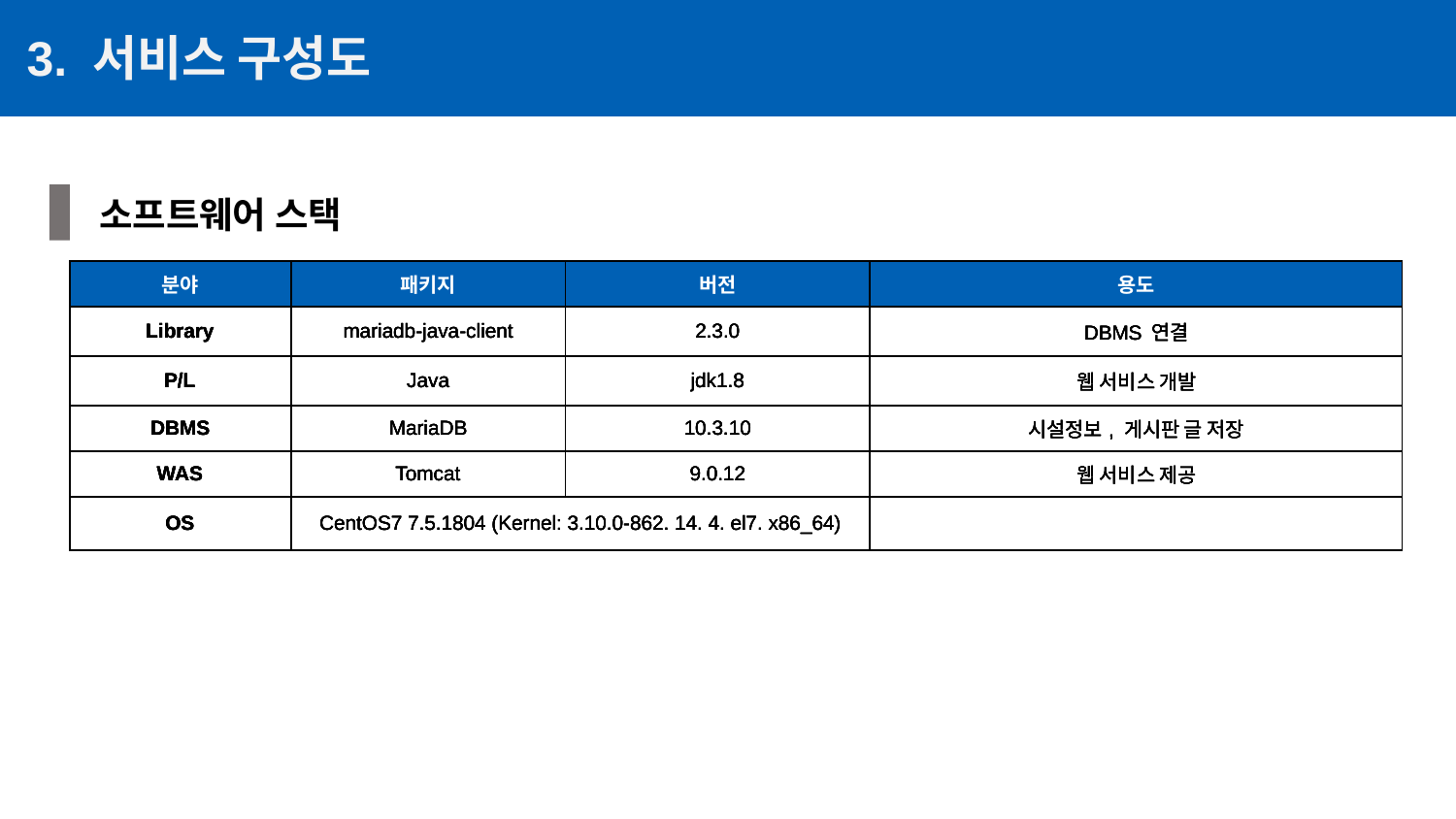

3. 서비스 구성도

소프트웨어 스택
| 분야 | 패키지 | 버전 | 용도 |
| --- | --- | --- | --- |
| Library | mariadb-java-client | 2.3.0 | DBMS 연결 |
| P/L | Java | jdk1.8 | 웹 서비스 개발 |
| DBMS | MariaDB | 10.3.10 | 시설정보, 게시판 글 저장 |
| WAS | Tomcat | 9.0.12 | 웹 서비스 제공 |
| OS | CentOS7 7.5.1804 (Kernel: 3.10.0-862. 14. 4. el7. x86\_64) |  |  |
| 분야 | 패키지 | 버전 | 용도 |
| --- | --- | --- | --- |
| Library | mariadb-java-client | 2.3.0 | DBMS 연결 |
| P/L | Java | jdk1.8 | 웹 서비스 개발 |
| DBMS | MariaDB | 10.3.10 | 시설정보, 게시판 글 저장 |
| WAS | Tomcat | 9.0.12 | 웹 서비스 제공 |
| OS | CentOS7 7.5.1804 (Kernel: 3.10.0-862. 14. 4. el7. x86\_64) |  |  |
| 분야 | 패키지 | 버전 | 용도 |
| --- | --- | --- | --- |
| Library | mariadb-java-client | 2.3.0 | DBMS 연결 |
| P/L | Java | jdk1.8 | 웹 서비스 개발 |
| DBMS | MariaDB | 10.3.10 | 시설정보, 게시판 글 저장 |
| WAS | Tomcat | 9.0.12 | 웹 서비스 제공 |
| OS | CentOS7 7.5.1804 (Kernel: 3.10.0-862. 14. 4. el7. x86\_64) |  |  |
| 분야 | 패키지 | 버전 | 용도 |
| --- | --- | --- | --- |
| Library | mariadb-java-client | 2.3.0 | DBMS 연결 |
| P/L | Java | jdk1.8 | 웹 서비스 개발 |
| DBMS | MariaDB | 10.3.10 | 시설정보, 게시판 글 저장 |
| WAS | Tomcat | 9.0.12 | 웹 서비스 제공 |
| OS | CentOS7 7.5.1804 (Kernel: 3.10.0-862. 14. 4. el7. x86\_64) |  |  |